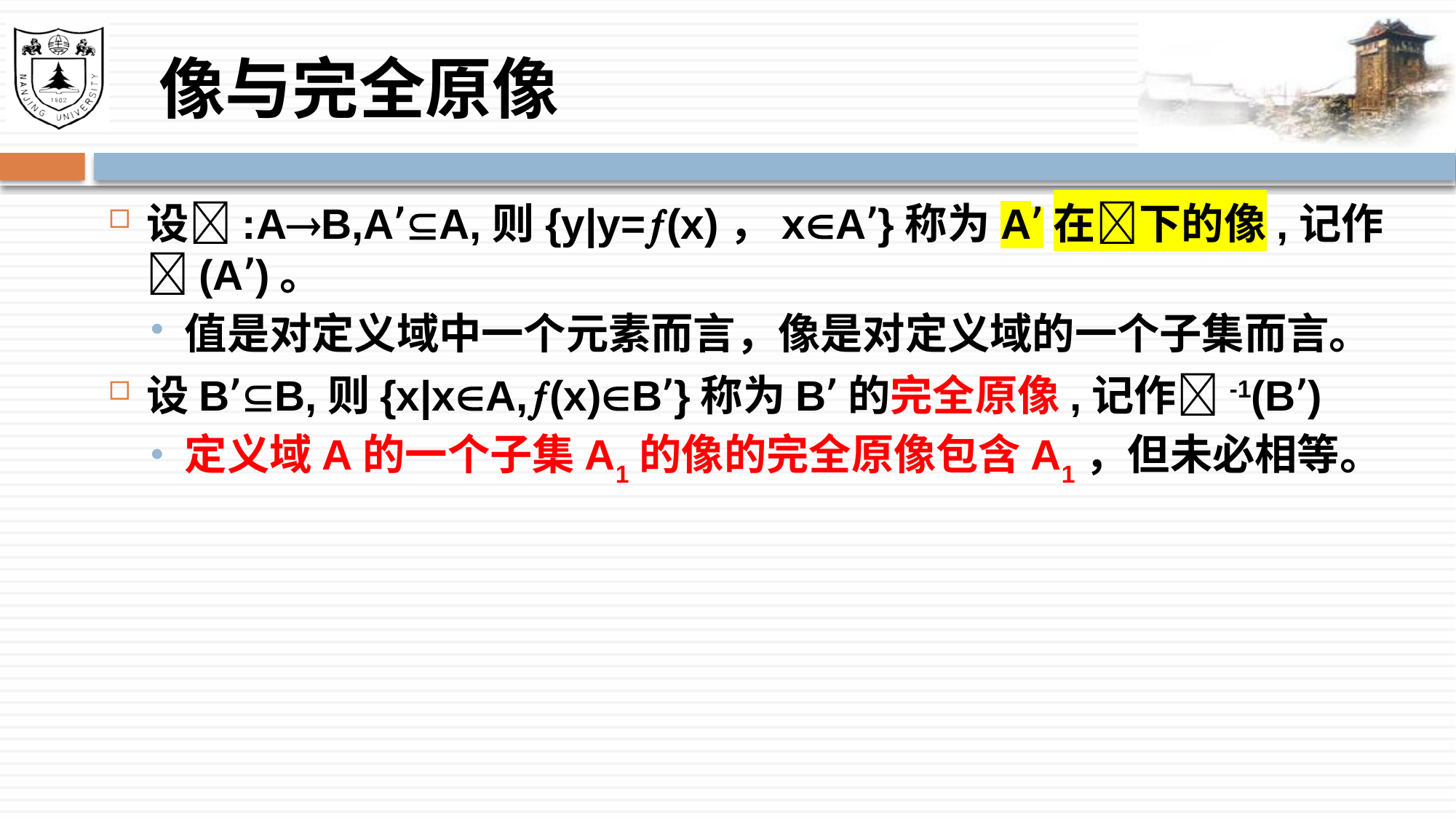

# 像与完全原像
设ƒ:A→B,A’⊆A,则{y|y=ƒ(x)，x∈A’}称为A’在ƒ下的像,记作ƒ(A’)。
值是对定义域中一个元素而言，像是对定义域的一个子集而言。
设B’⊆B,则{x|x∈A,ƒ(x)∈B’}称为B’的完全原像,记作ƒ-1(B’)
定义域A的一个子集A1的像的完全原像包含A1，但未必相等。